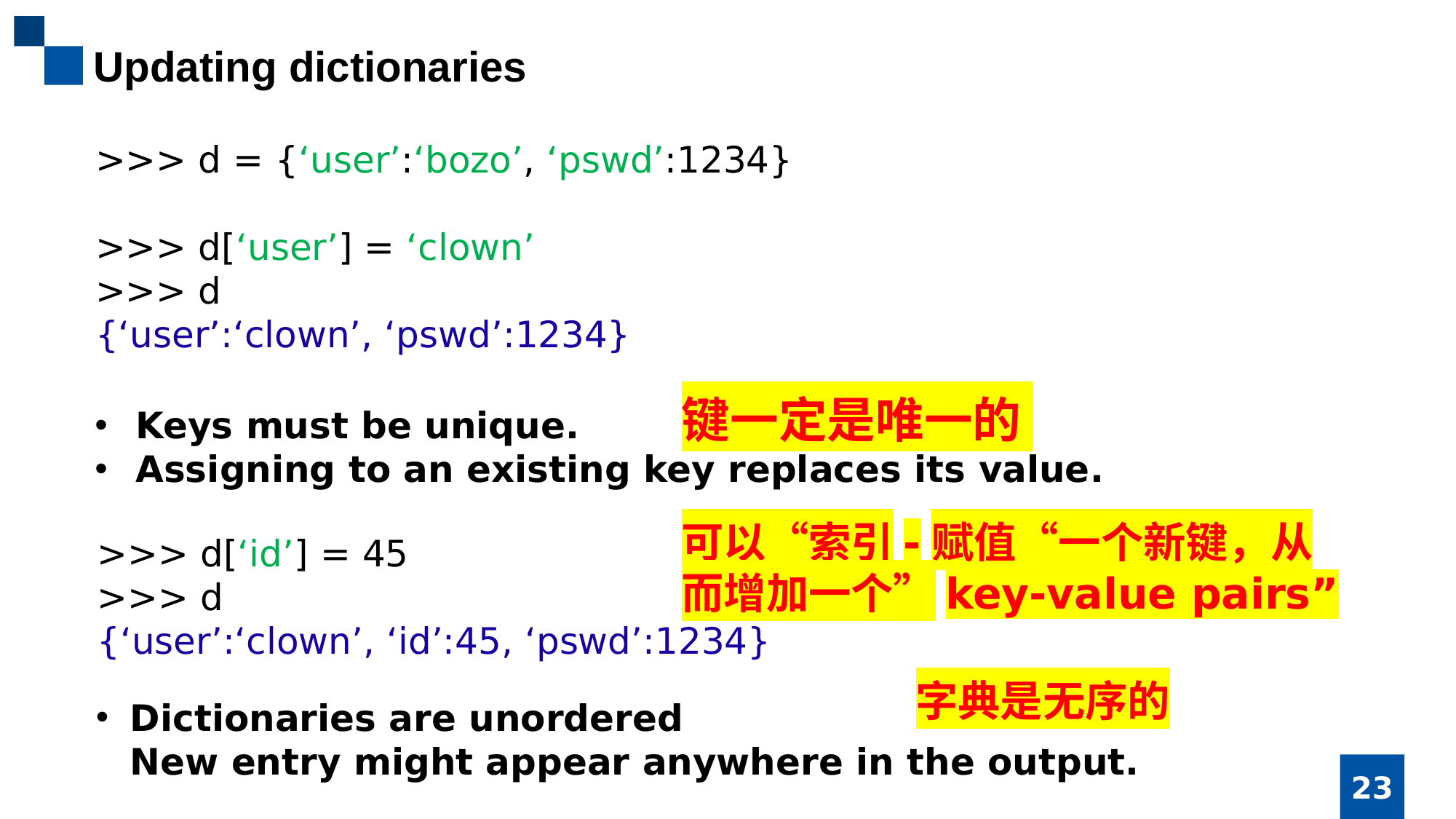

Updating dictionaries
>>> d = {‘user’:‘bozo’, ‘pswd’:1234}
>>> d[‘user’] = ‘clown’
>>> d
{‘user’:‘clown’, ‘pswd’:1234}
键一定是唯一的
Keys must be unique.
Assigning to an existing key replaces its value.
可以“索引-赋值“一个新键，从而增加一个”key-value pairs”
>>> d[‘id’] = 45
>>> d
{‘user’:‘clown’, ‘id’:45, ‘pswd’:1234}
字典是无序的
Dictionaries are unordered
New entry might appear anywhere in the output.
23